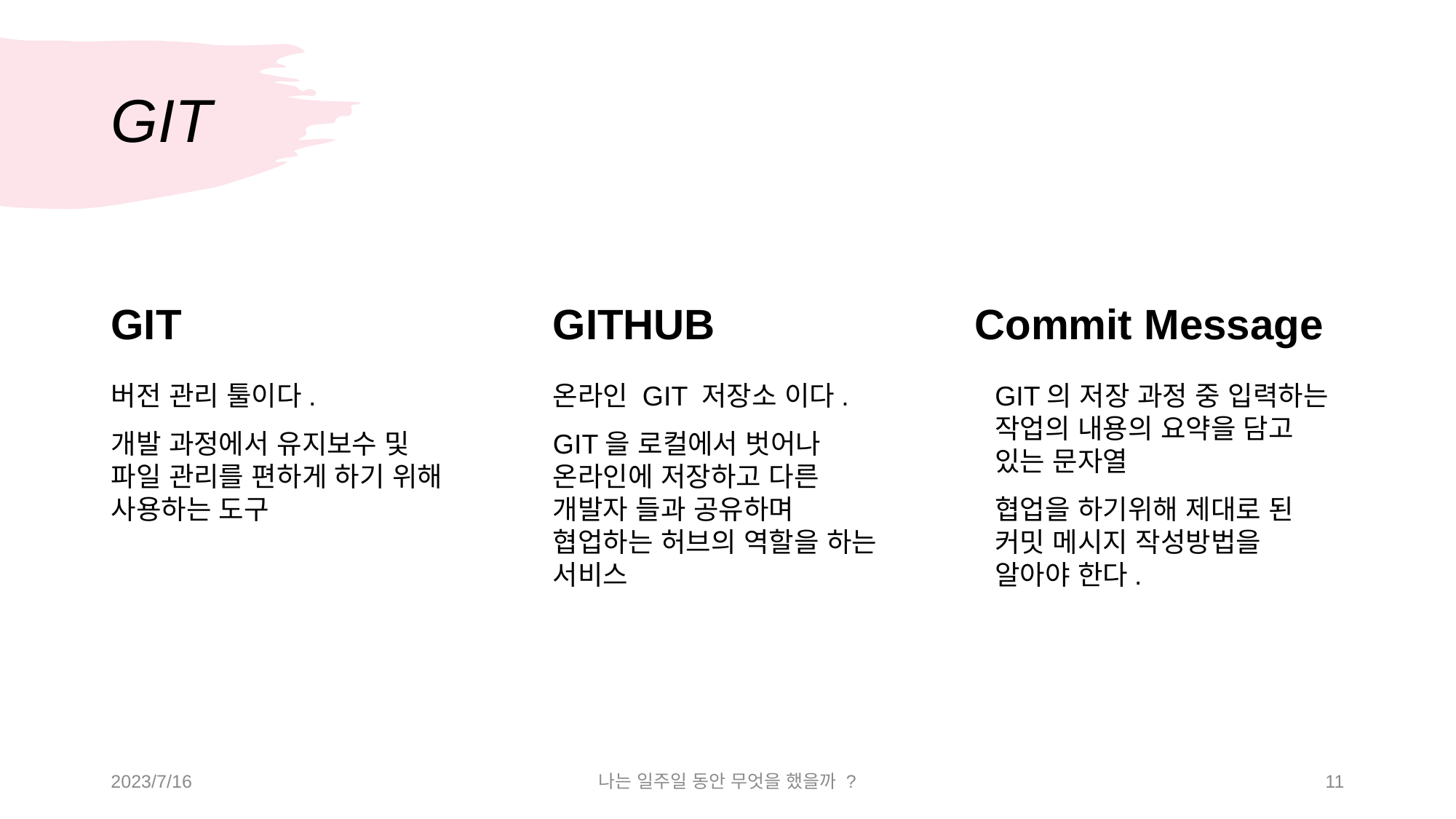

# GIT
GIT
GITHUB
Commit Message
버전 관리 툴이다.
개발 과정에서 유지보수 및 파일 관리를 편하게 하기 위해 사용하는 도구

온라인 GIT 저장소 이다.
GIT을 로컬에서 벗어나 온라인에 저장하고 다른 개발자 들과 공유하며 협업하는 허브의 역할을 하는 서비스
GIT의 저장 과정 중 입력하는 작업의 내용의 요약을 담고 있는 문자열
협업을 하기위해 제대로 된 커밋 메시지 작성방법을 알아야 한다.
2023/7/16
나는 일주일 동안 무엇을 했을까 ?
11